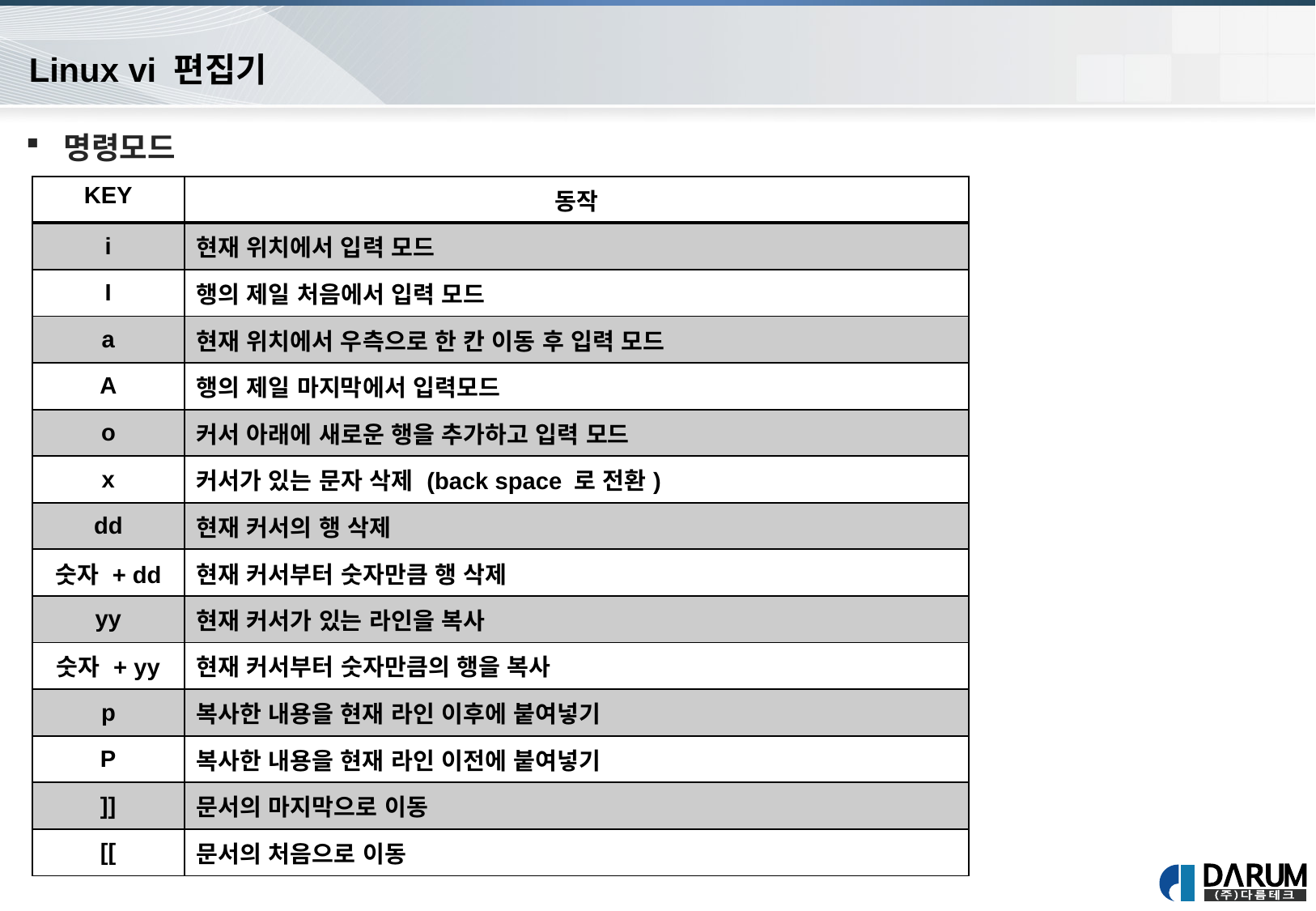

Linux vi 편집기

명령모드
| KEY | 동작 |
| --- | --- |
| i | 현재 위치에서 입력 모드 |
| I | 행의 제일 처음에서 입력 모드 |
| a | 현재 위치에서 우측으로 한 칸 이동 후 입력 모드 |
| A | 행의 제일 마지막에서 입력모드 |
| o | 커서 아래에 새로운 행을 추가하고 입력 모드 |
| x | 커서가 있는 문자 삭제 (back space 로 전환) |
| dd | 현재 커서의 행 삭제 |
| 숫자 + dd | 현재 커서부터 숫자만큼 행 삭제 |
| yy | 현재 커서가 있는 라인을 복사 |
| 숫자 + yy | 현재 커서부터 숫자만큼의 행을 복사 |
| p | 복사한 내용을 현재 라인 이후에 붙여넣기 |
| P | 복사한 내용을 현재 라인 이전에 붙여넣기 |
| ]] | 문서의 마지막으로 이동 |
| [[ | 문서의 처음으로 이동 |